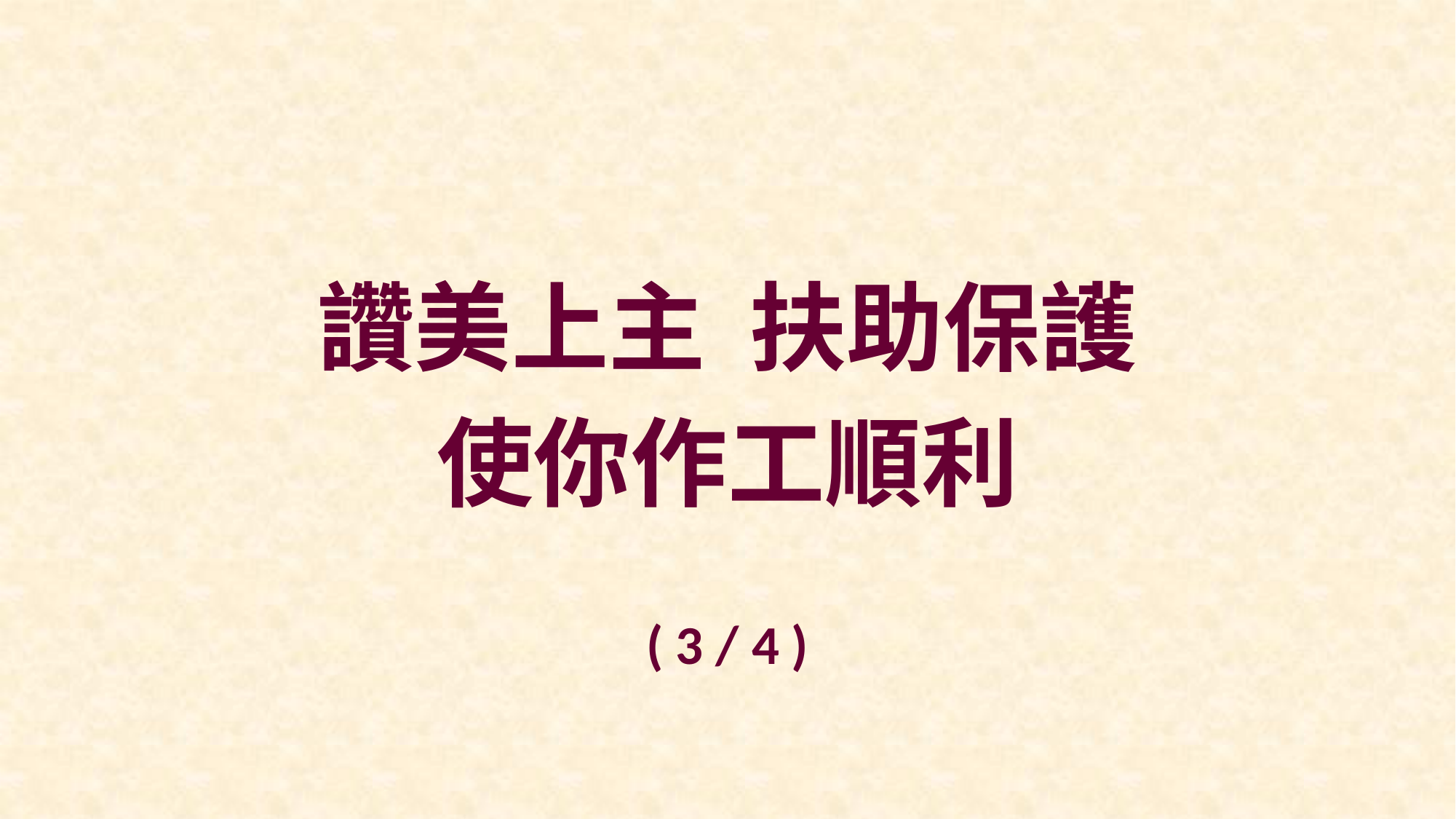

讚美上主  扶助保護
使你作工順利
( 3 / 4 )